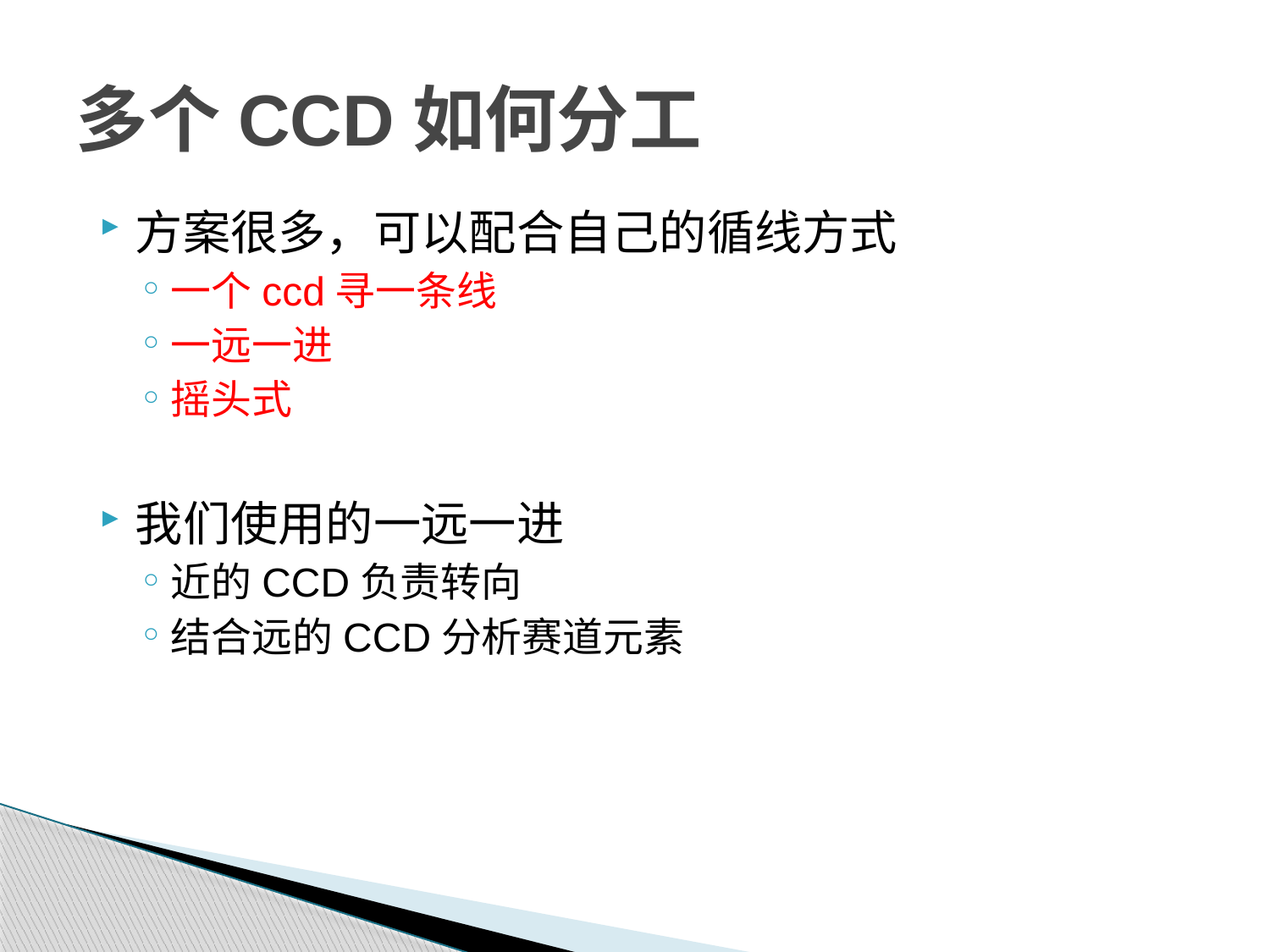

# 多个CCD如何分工
方案很多，可以配合自己的循线方式
一个ccd寻一条线
一远一进
摇头式

我们使用的一远一进
近的CCD负责转向
结合远的CCD分析赛道元素